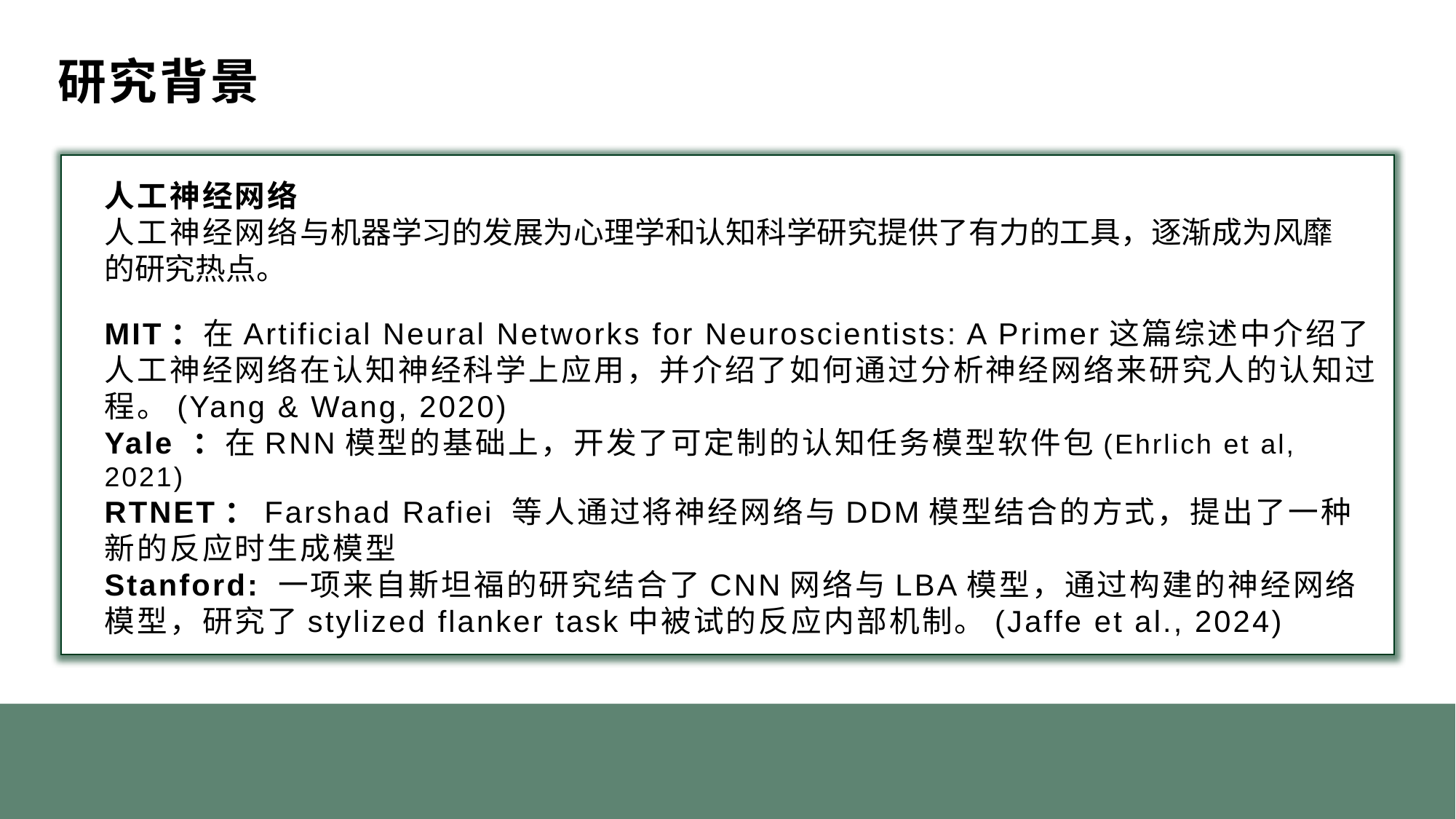

研究背景

人工神经网络
人工神经网络与机器学习的发展为心理学和认知科学研究提供了有力的工具，逐渐成为风靡的研究热点。
MIT：在Artificial Neural Networks for Neuroscientists: A Primer这篇综述中介绍了人工神经网络在认知神经科学上应用，并介绍了如何通过分析神经网络来研究人的认知过程。(Yang & Wang, 2020)
Yale ：在RNN模型的基础上，开发了可定制的认知任务模型软件包(Ehrlich et al, 2021)
RTNET：Farshad Rafiei 等人通过将神经网络与DDM模型结合的方式，提出了一种新的反应时生成模型
Stanford: 一项来自斯坦福的研究结合了CNN网络与LBA模型，通过构建的神经网络模型，研究了stylized flanker task中被试的反应内部机制。(Jaffe et al., 2024)